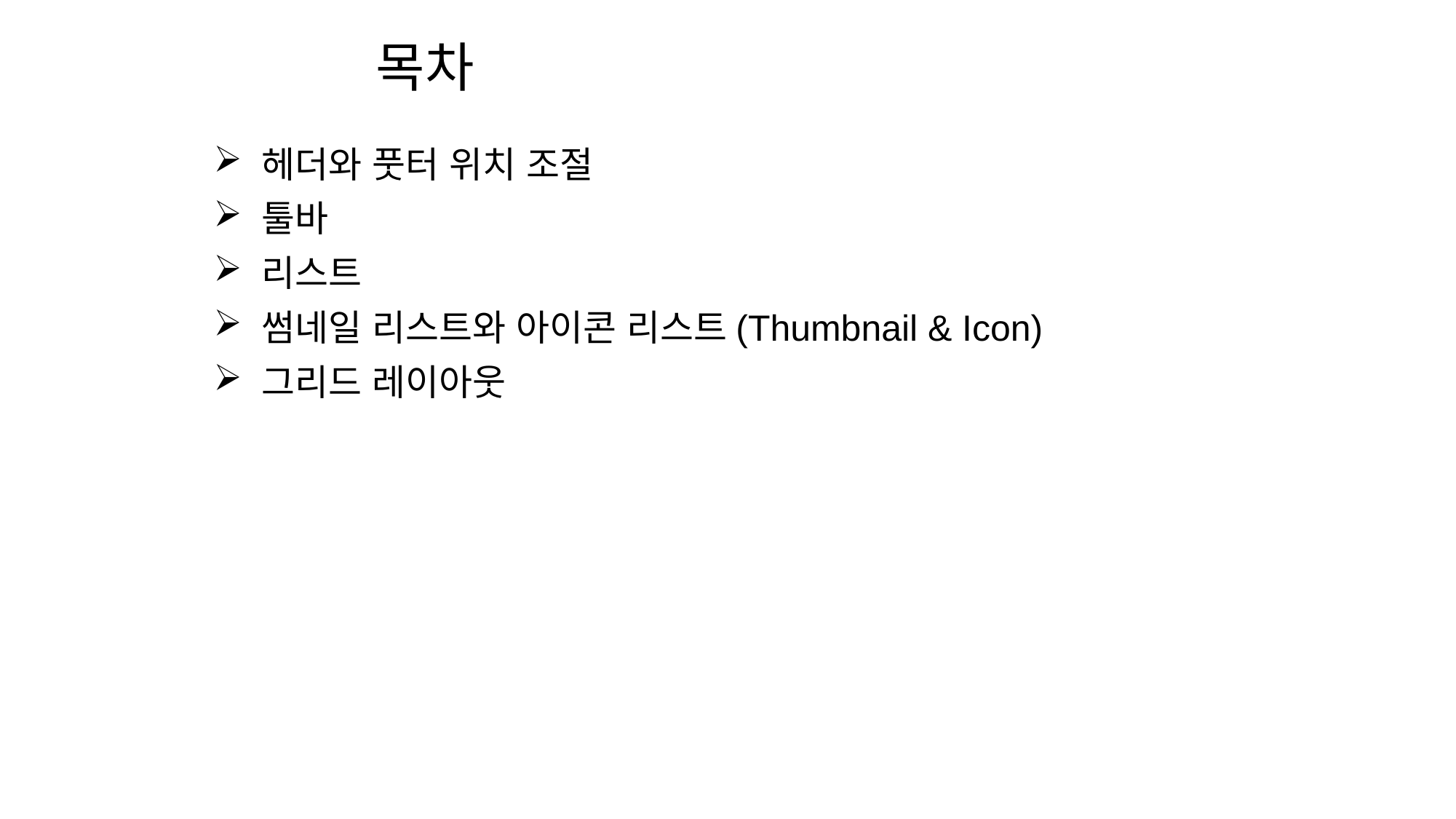

목차
 헤더와 풋터 위치 조절
 툴바
 리스트
 썸네일 리스트와 아이콘 리스트(Thumbnail & Icon)
 그리드 레이아웃